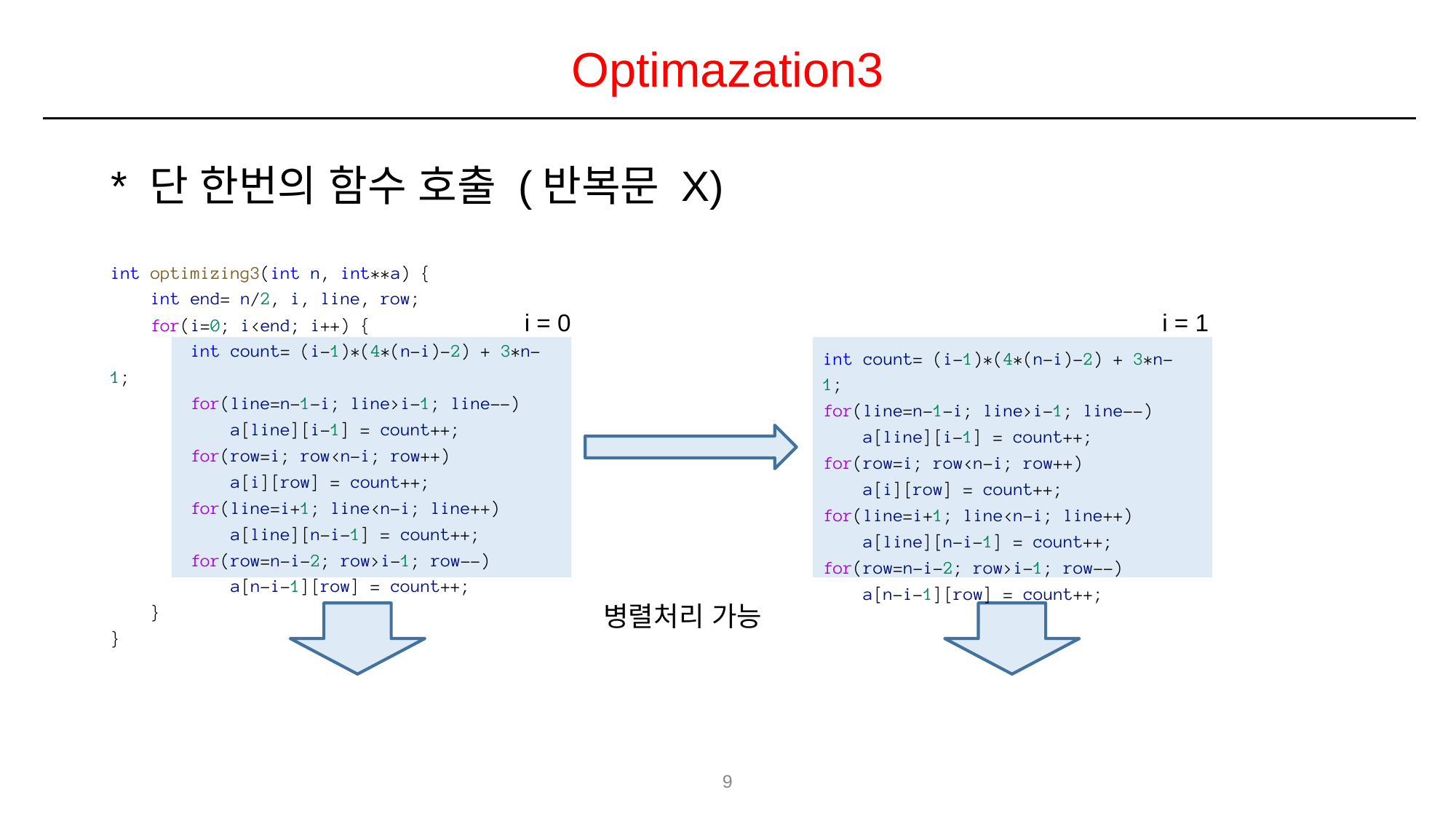

# Optimazation3
* 단 한번의 함수 호출 (반복문 X)
int optimizing3(int n, int**a) {
    int end= n/2, i, line, row;
    for(i=0; i<end; i++) {
        int count= (i-1)*(4*(n-i)-2) + 3*n-1;
        for(line=n-1-i; line>i-1; line--)
            a[line][i-1] = count++;
        for(row=i; row<n-i; row++)
            a[i][row] = count++;
        for(line=i+1; line<n-i; line++)
            a[line][n-i-1] = count++;
        for(row=n-i-2; row>i-1; row--)
            a[n-i-1][row] = count++;
    }
}
i = 0
i = 1

int count= (i-1)*(4*(n-i)-2) + 3*n-1;
for(line=n-1-i; line>i-1; line--)
    a[line][i-1] = count++;
for(row=i; row<n-i; row++)
    a[i][row] = count++;
for(line=i+1; line<n-i; line++)
    a[line][n-i-1] = count++;
for(row=n-i-2; row>i-1; row--)
    a[n-i-1][row] = count++;

병렬처리 가능

9